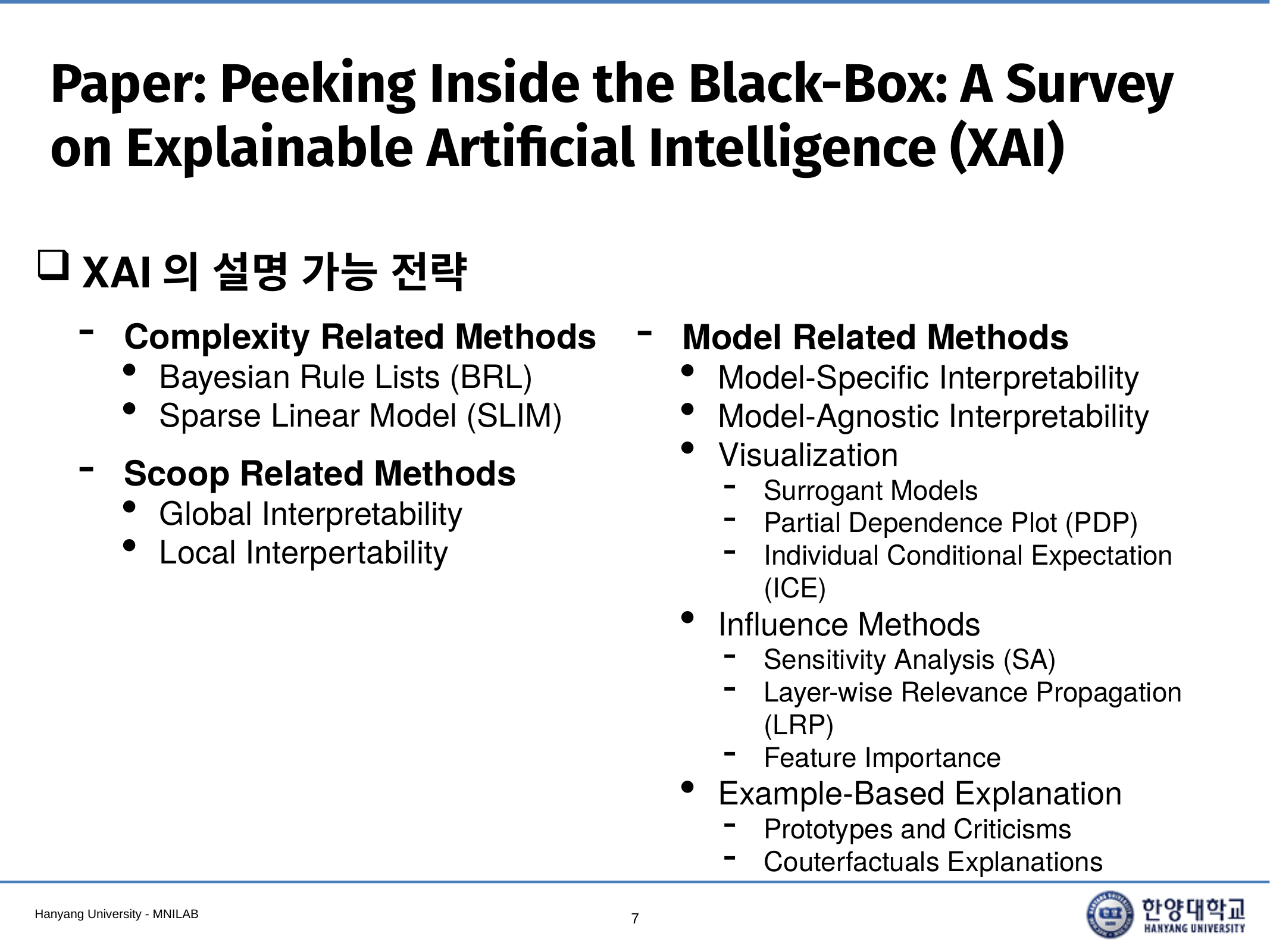

# Paper: Peeking Inside the Black-Box: A Survey on Explainable Artificial Intelligence (XAI)
XAI의 설명 가능 전략
Complexity Related Methods
Bayesian Rule Lists (BRL)
Sparse Linear Model (SLIM)
Scoop Related Methods
Global Interpretability
Local Interpertability
Model Related Methods
Model-Specific Interpretability
Model-Agnostic Interpretability
Visualization
Surrogant Models
Partial Dependence Plot (PDP)
Individual Conditional Expectation (ICE)
Influence Methods
Sensitivity Analysis (SA)
Layer-wise Relevance Propagation (LRP)
Feature Importance
Example-Based Explanation
Prototypes and Criticisms
Couterfactuals Explanations
7